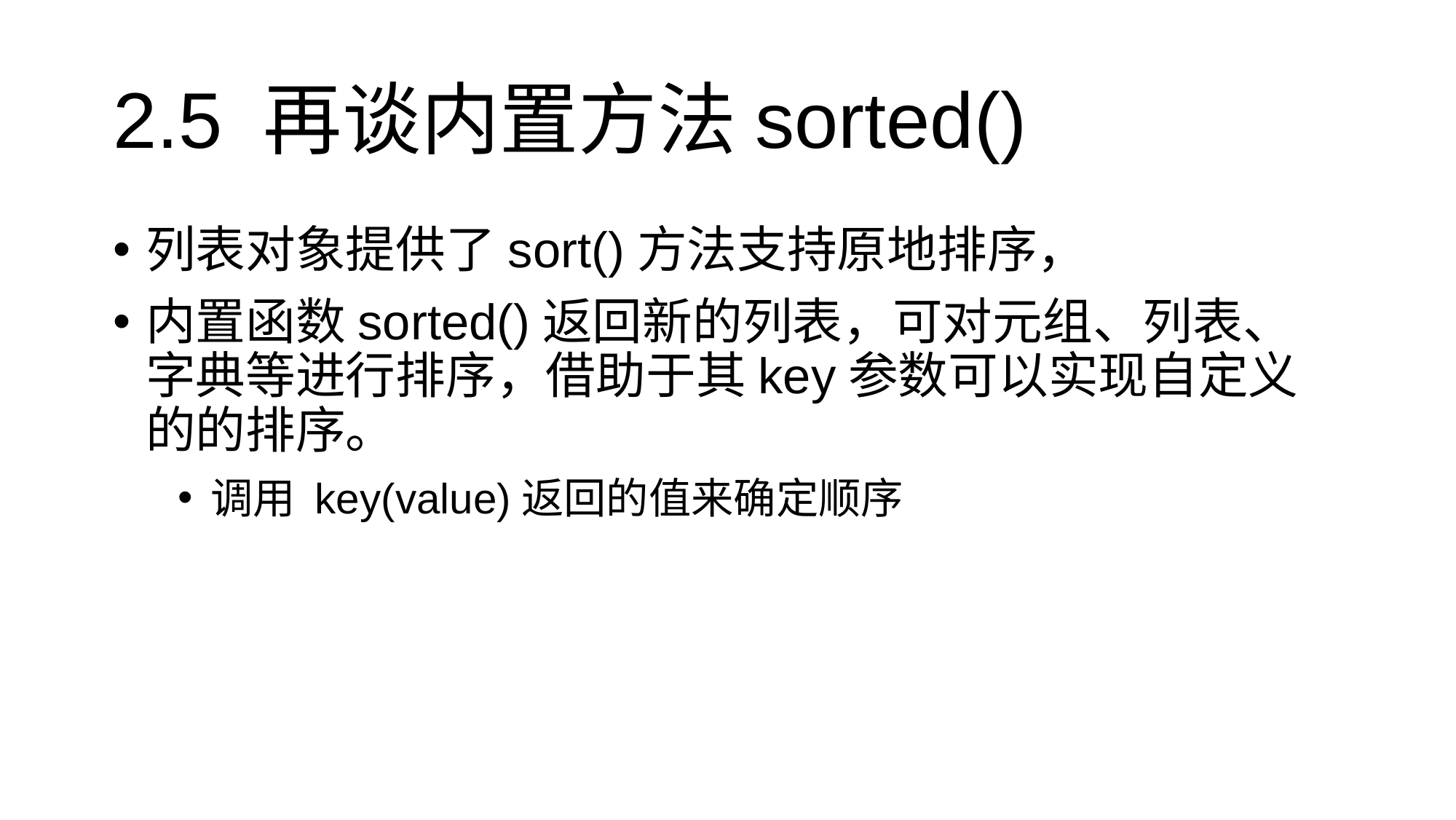

# 2.5 再谈内置方法sorted()
列表对象提供了sort()方法支持原地排序，
内置函数sorted()返回新的列表，可对元组、列表、字典等进行排序，借助于其key参数可以实现自定义的的排序。
调用 key(value)返回的值来确定顺序